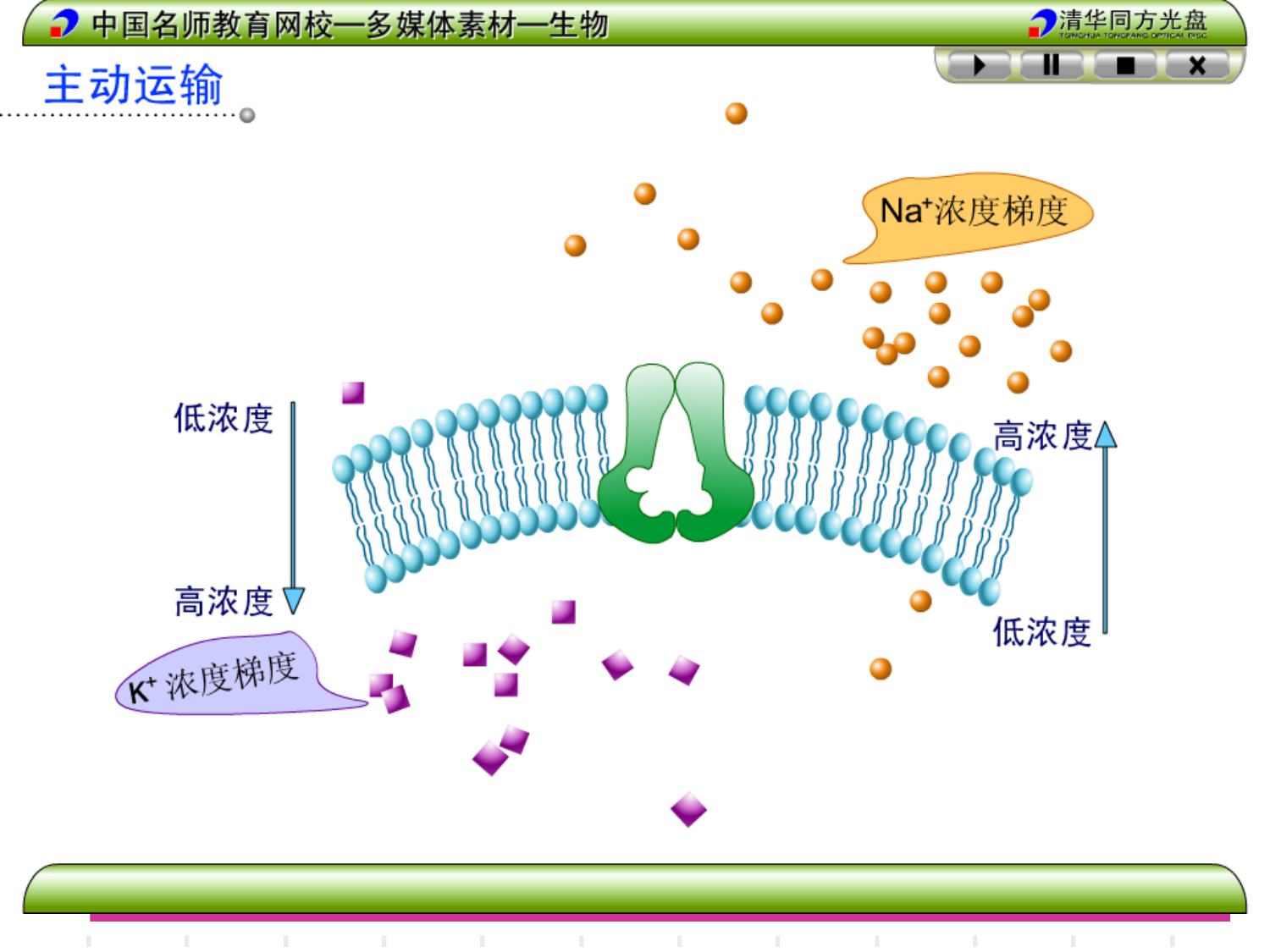

注意：载体蛋白具有专一性，一种载体只能与一种相应的被运输的物质相结合。